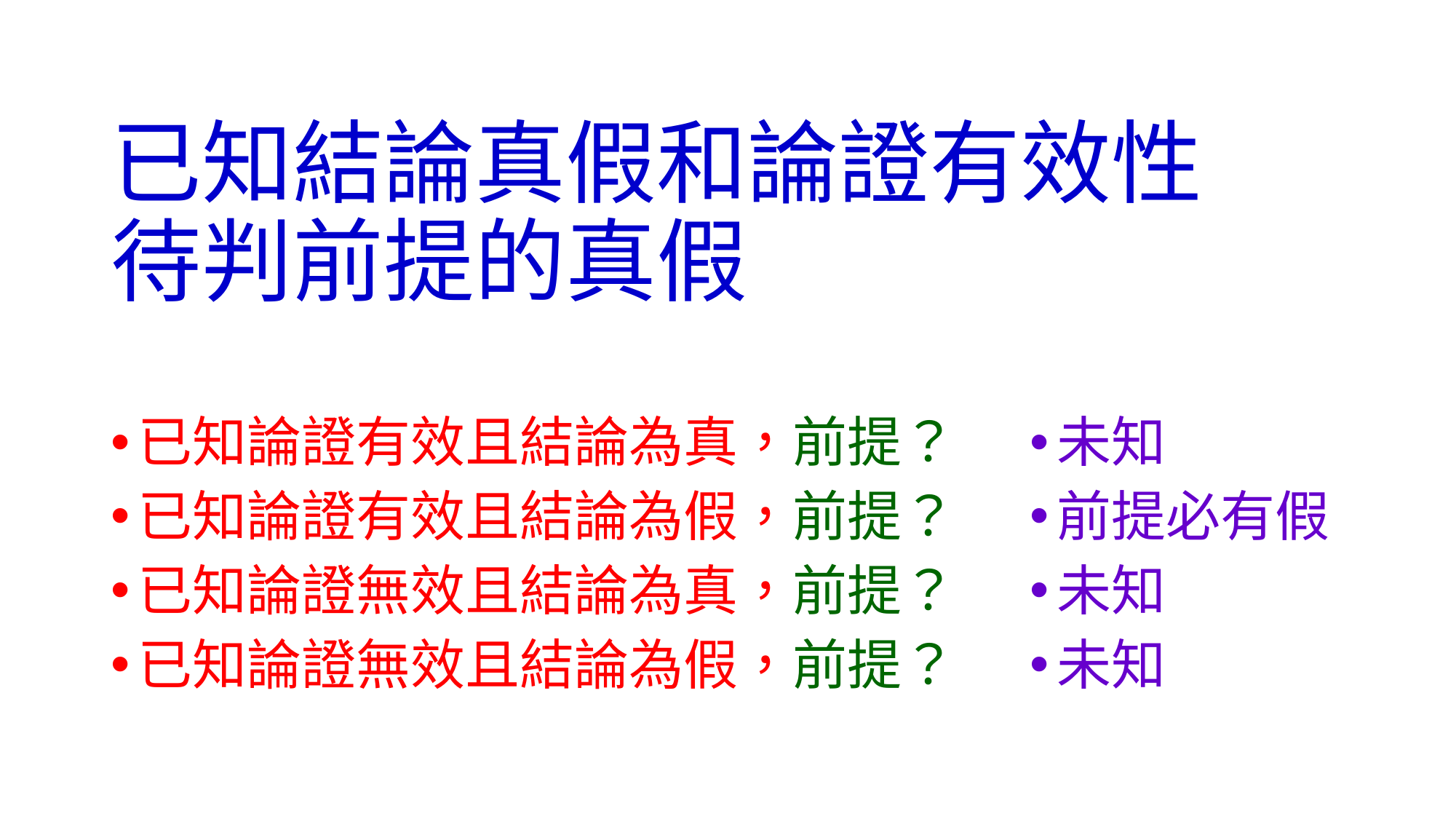

# 已知結論真假和論證有效性 待判前提的真假
未知
前提必有假
未知
未知

已知論證有效且結論為真，前提？
已知論證有效且結論為假，前提？
已知論證無效且結論為真，前提？
已知論證無效且結論為假，前提？